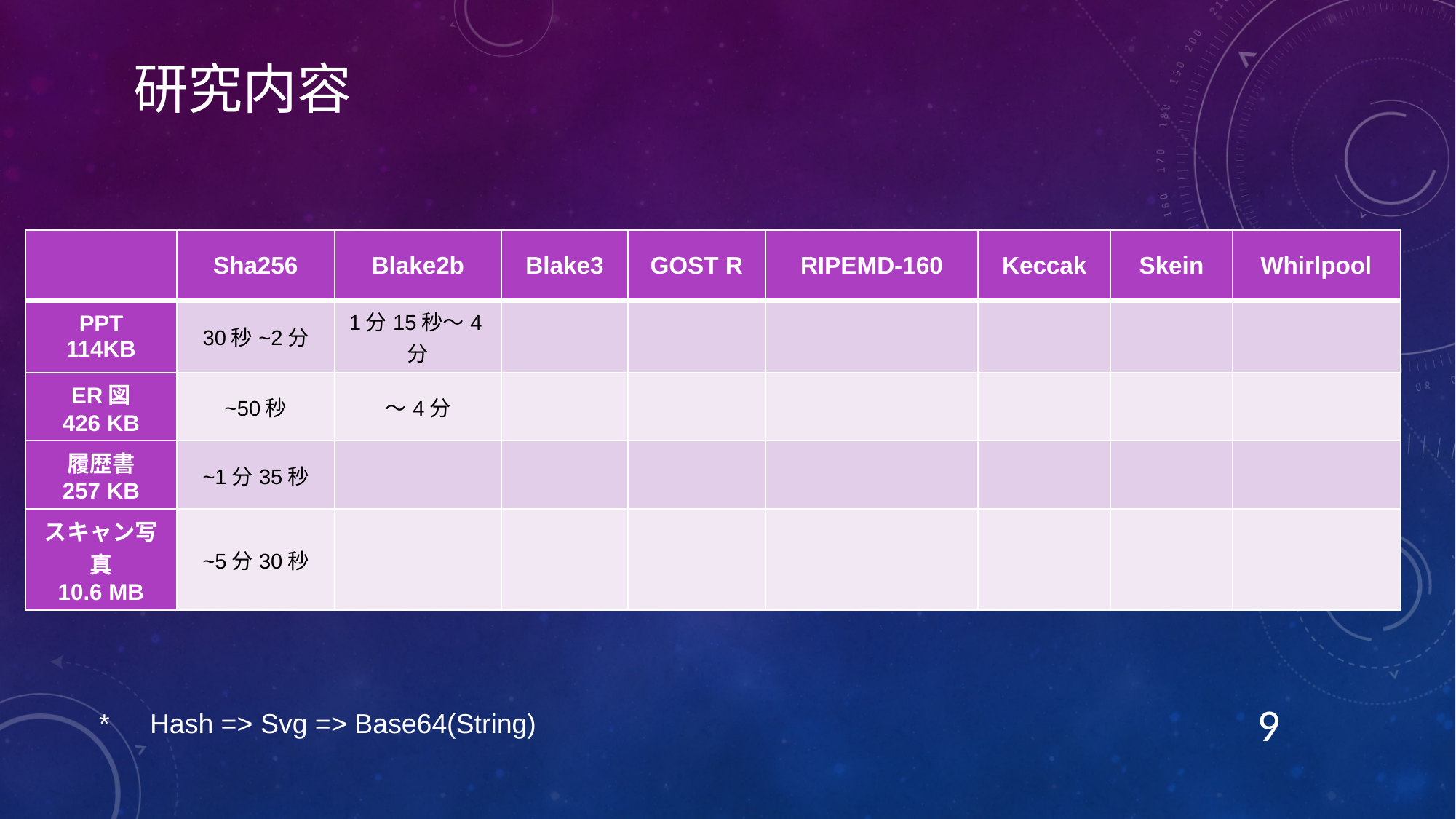

# 研究内容
|  | Sha256 | Blake2b | Blake3 | GOST R | RIPEMD-160 | Keccak | Skein | Whirlpool |
| --- | --- | --- | --- | --- | --- | --- | --- | --- |
| PPT 114KB | 30秒~2分 | 1分15秒〜4分 |  |  |  |  |  |  |
| ER図 426 KB | ~50秒 | 〜4分 |  |  |  |  |  |  |
| 履歴書 257 KB | ~1分35秒 |  |  |  |  |  |  |  |
| スキャン写真 10.6 MB | ~5分30秒 |  |  |  |  |  |  |  |
*　Hash => Svg => Base64(String)
9